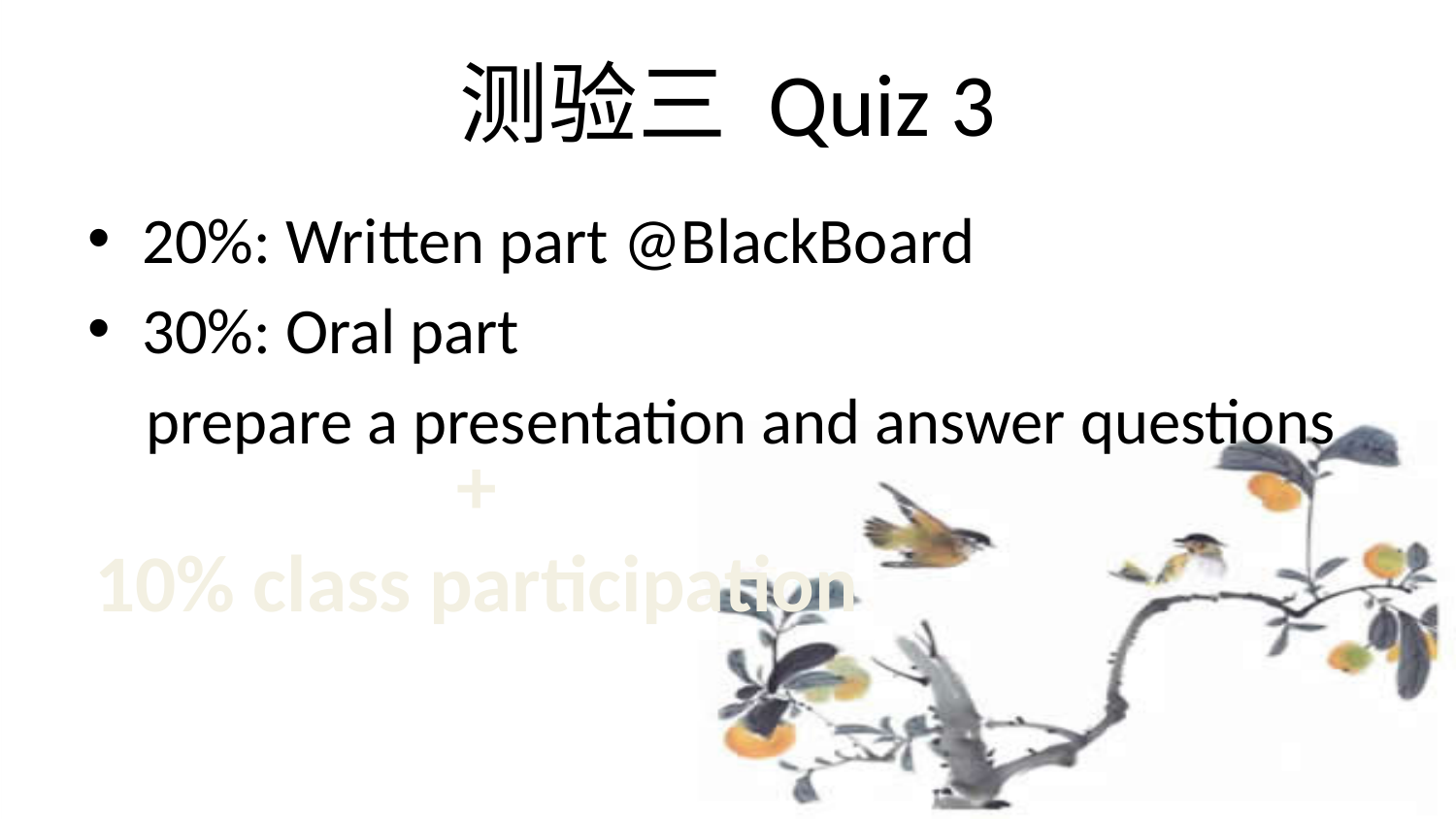

# 测验三 Quiz 3
20%: Written part @BlackBoard
30%: Oral part
    prepare a presentation and answer questions

+
10% class participation